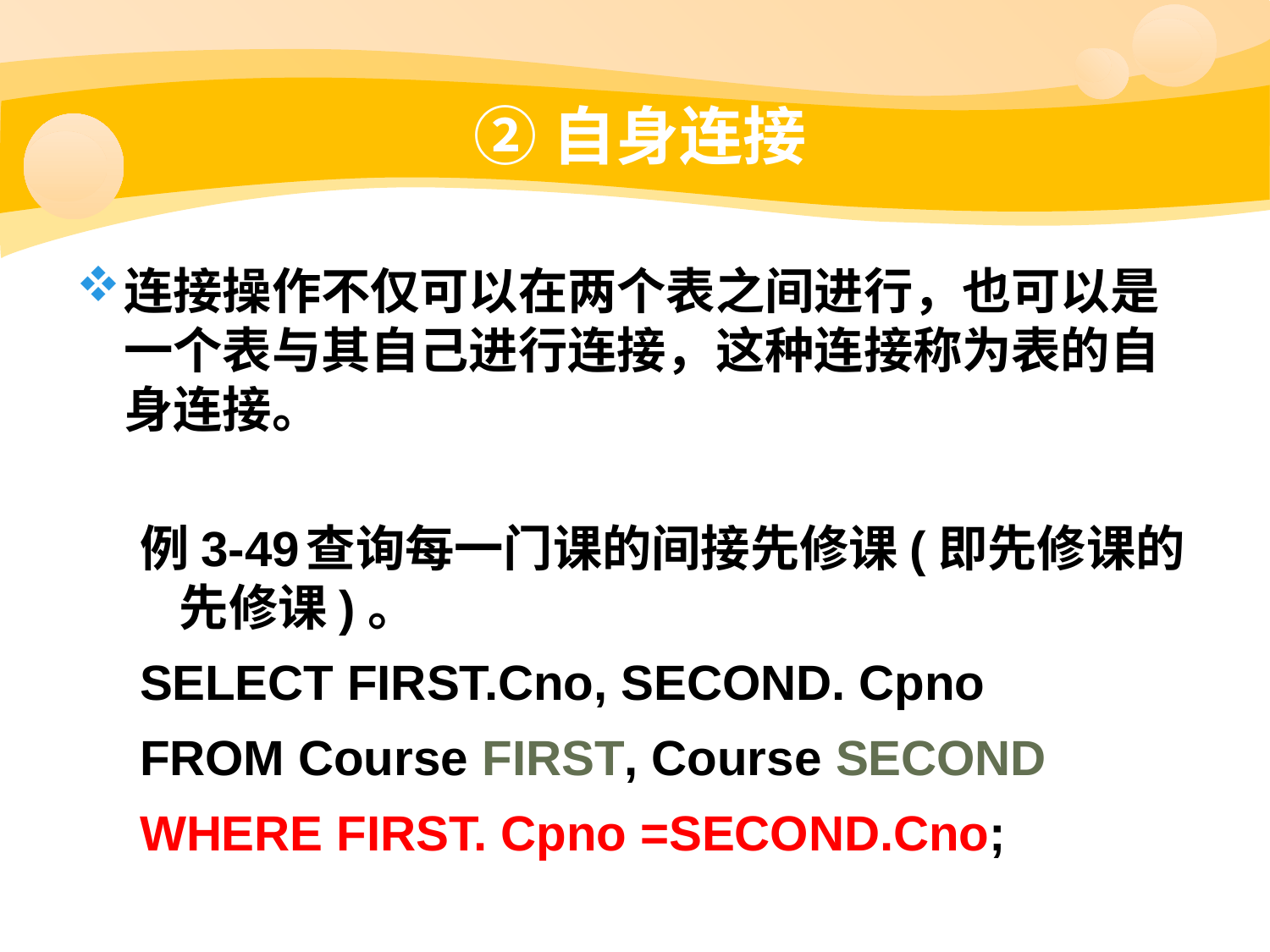

# ②自身连接
连接操作不仅可以在两个表之间进行，也可以是一个表与其自己进行连接，这种连接称为表的自身连接。

例3-49	查询每一门课的间接先修课(即先修课的先修课)。
SELECT FIRST.Cno, SECOND. Cpno
FROM Course FIRST, Course SECOND
WHERE FIRST. Cpno =SECOND.Cno;